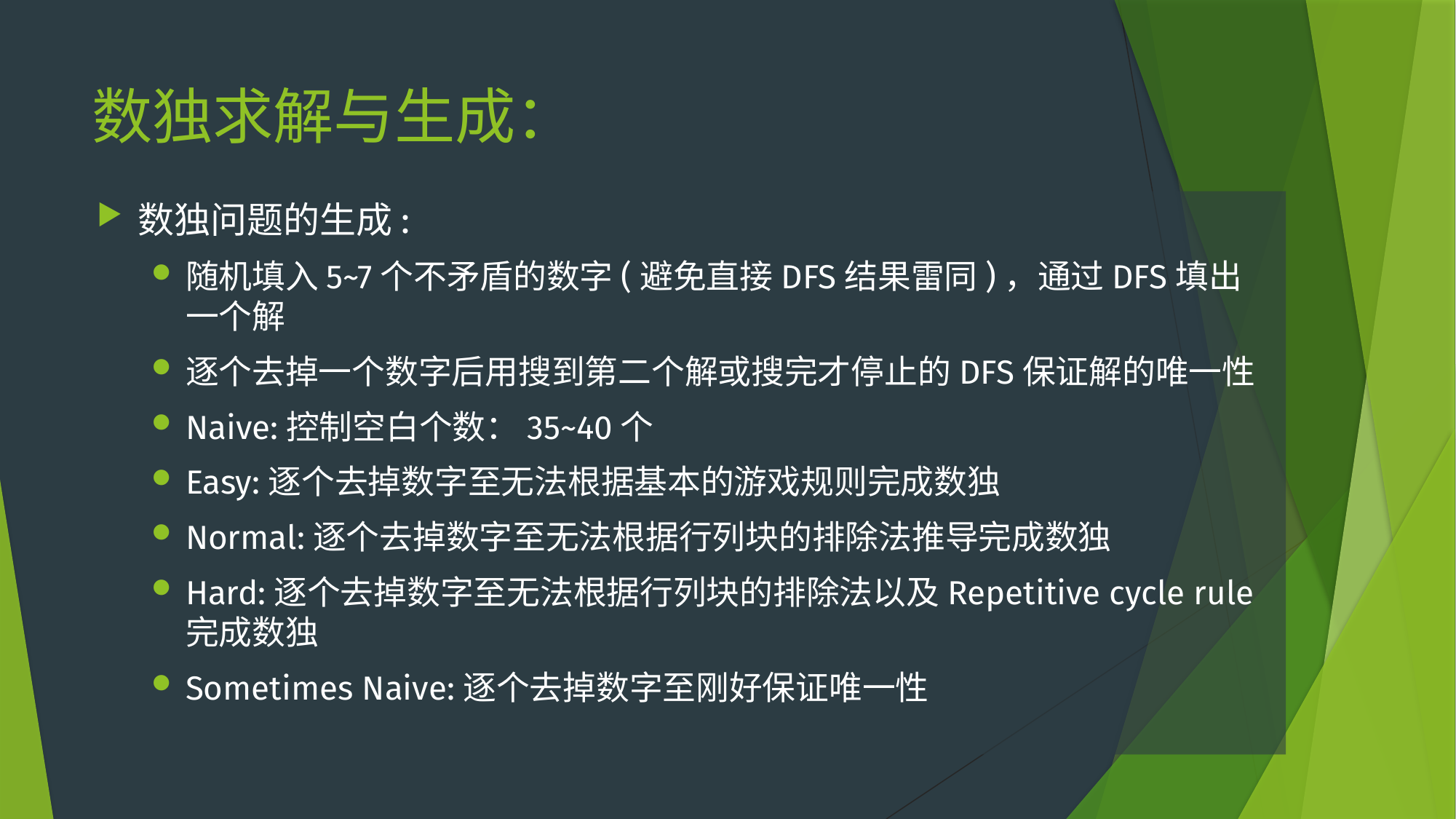

# 数独求解与生成：
数独问题的生成:
随机填入5~7个不矛盾的数字(避免直接DFS结果雷同)，通过DFS填出一个解
逐个去掉一个数字后用搜到第二个解或搜完才停止的DFS保证解的唯一性
Naive:控制空白个数：35~40个
Easy:逐个去掉数字至无法根据基本的游戏规则完成数独
Normal:逐个去掉数字至无法根据行列块的排除法推导完成数独
Hard:逐个去掉数字至无法根据行列块的排除法以及Repetitive cycle rule完成数独
Sometimes Naive:逐个去掉数字至刚好保证唯一性